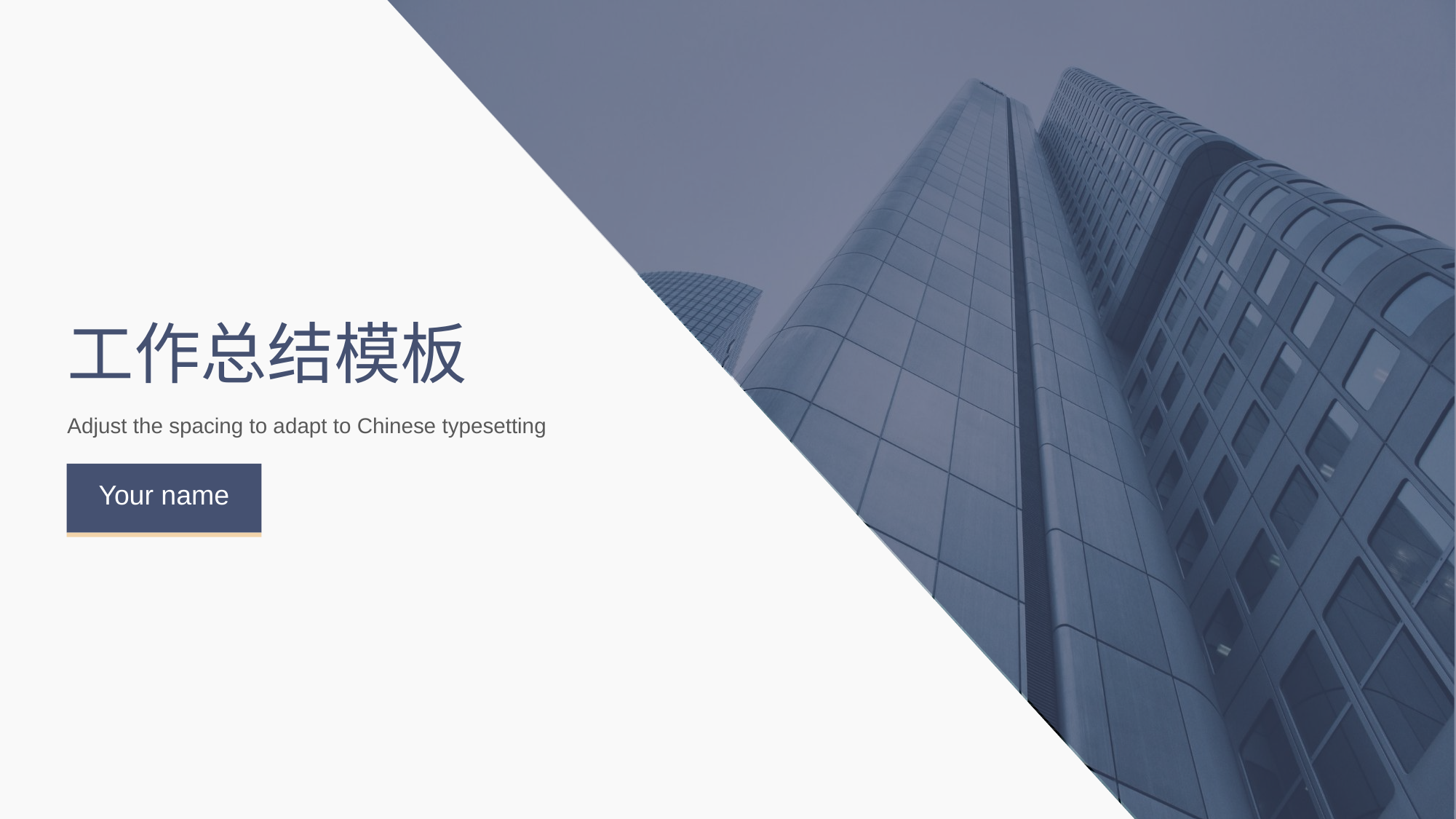

# 工作总结模板
Adjust the spacing to adapt to Chinese typesetting
Your name